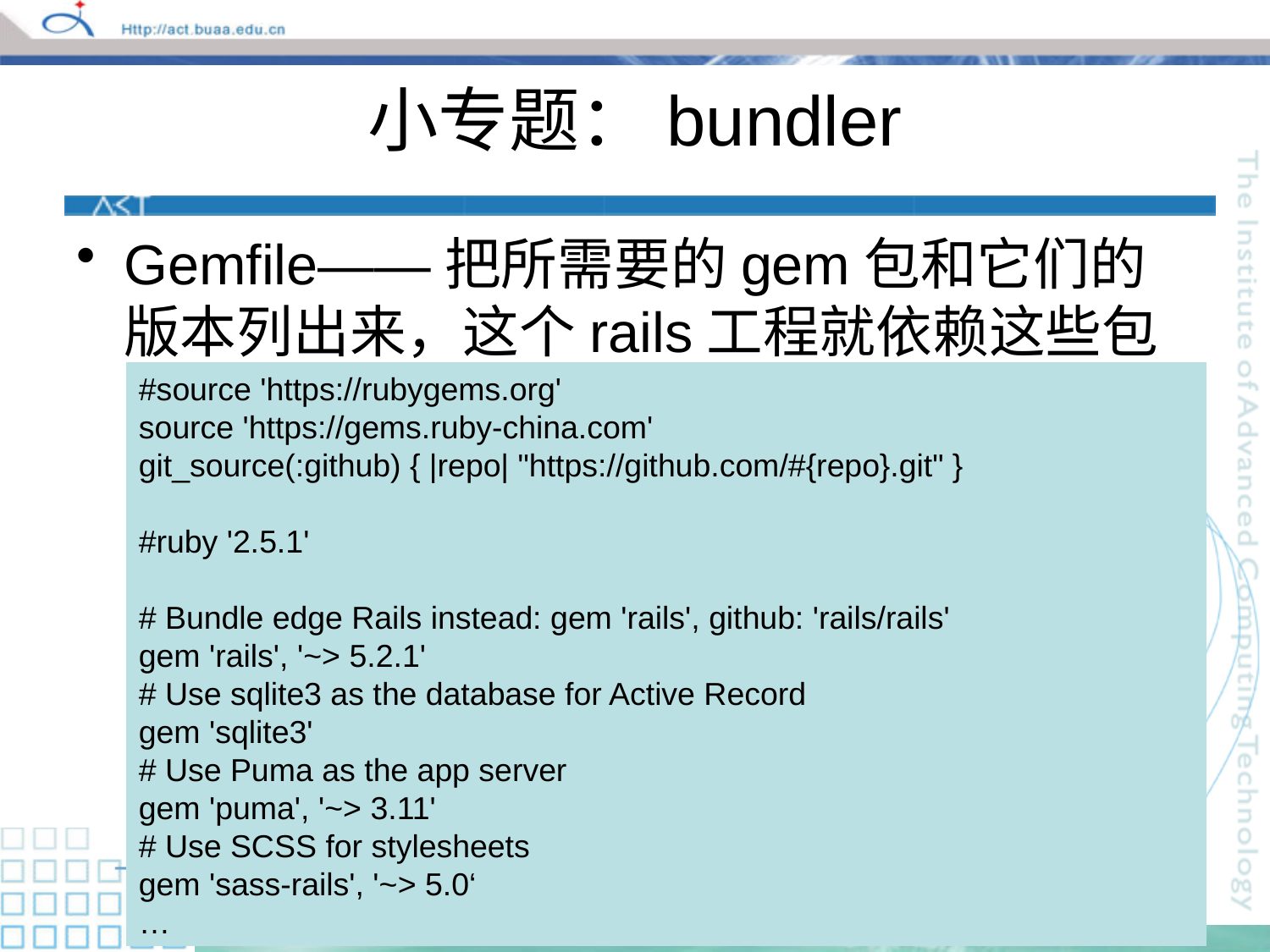

# 小专题：bundler
Gemfile——把所需要的gem包和它们的版本列出来，这个rails工程就依赖这些包
#source 'https://rubygems.org'
source 'https://gems.ruby-china.com'
git_source(:github) { |repo| "https://github.com/#{repo}.git" }

#ruby '2.5.1'

# Bundle edge Rails instead: gem 'rails', github: 'rails/rails'
gem 'rails', '~> 5.2.1'
# Use sqlite3 as the database for Active Record
gem 'sqlite3'
# Use Puma as the app server
gem 'puma', '~> 3.11'
# Use SCSS for stylesheets
gem 'sass-rails', '~> 5.0‘
…